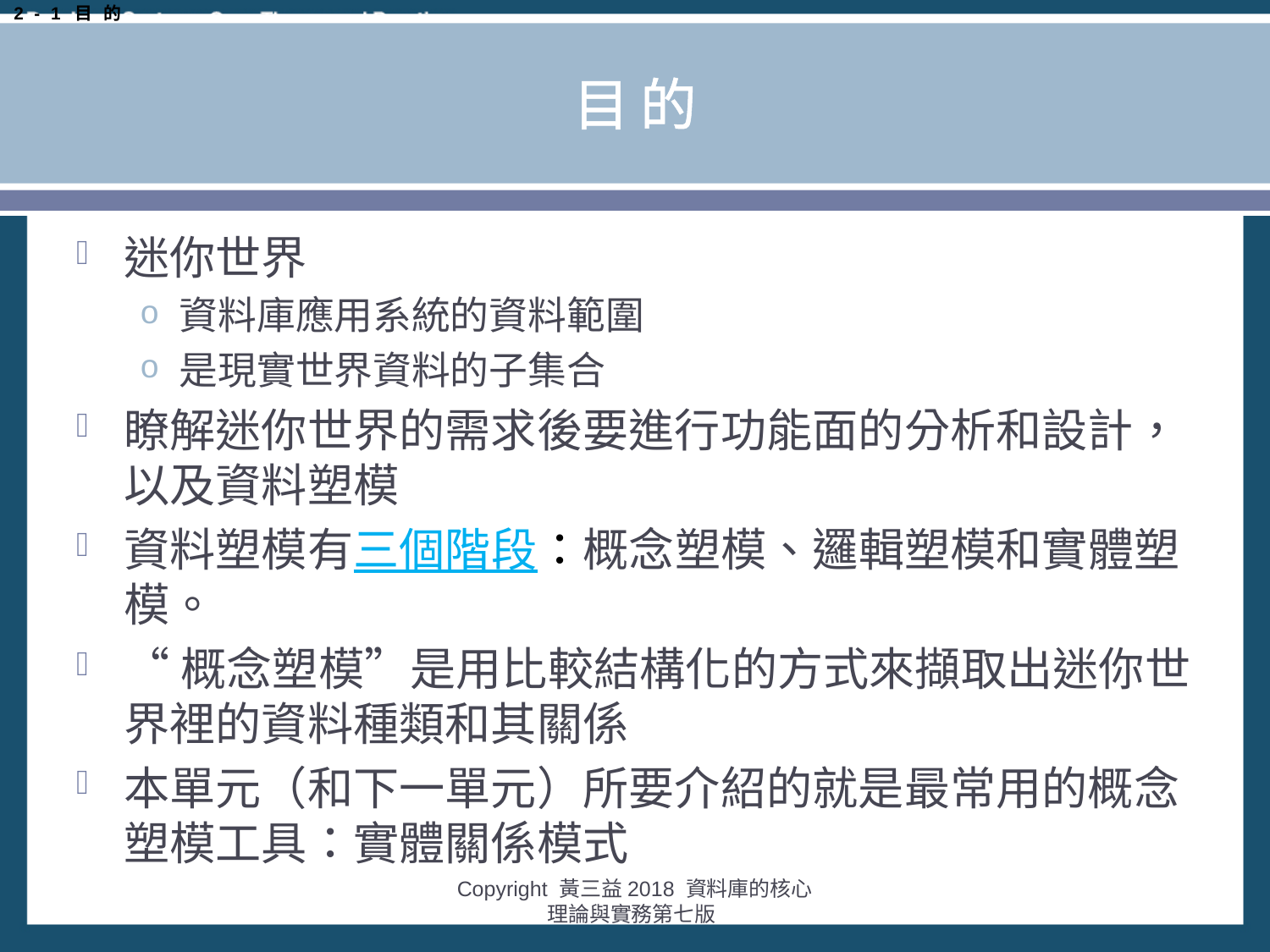

2-1目的
# 目的
迷你世界
資料庫應用系統的資料範圍
是現實世界資料的子集合
瞭解迷你世界的需求後要進行功能面的分析和設計，以及資料塑模
資料塑模有三個階段：概念塑模、邏輯塑模和實體塑模。
“概念塑模”是用比較結構化的方式來擷取出迷你世界裡的資料種類和其關係
本單元（和下一單元）所要介紹的就是最常用的概念塑模工具：實體關係模式

Copyright 黃三益2018 資料庫的核心理論與實務第七版